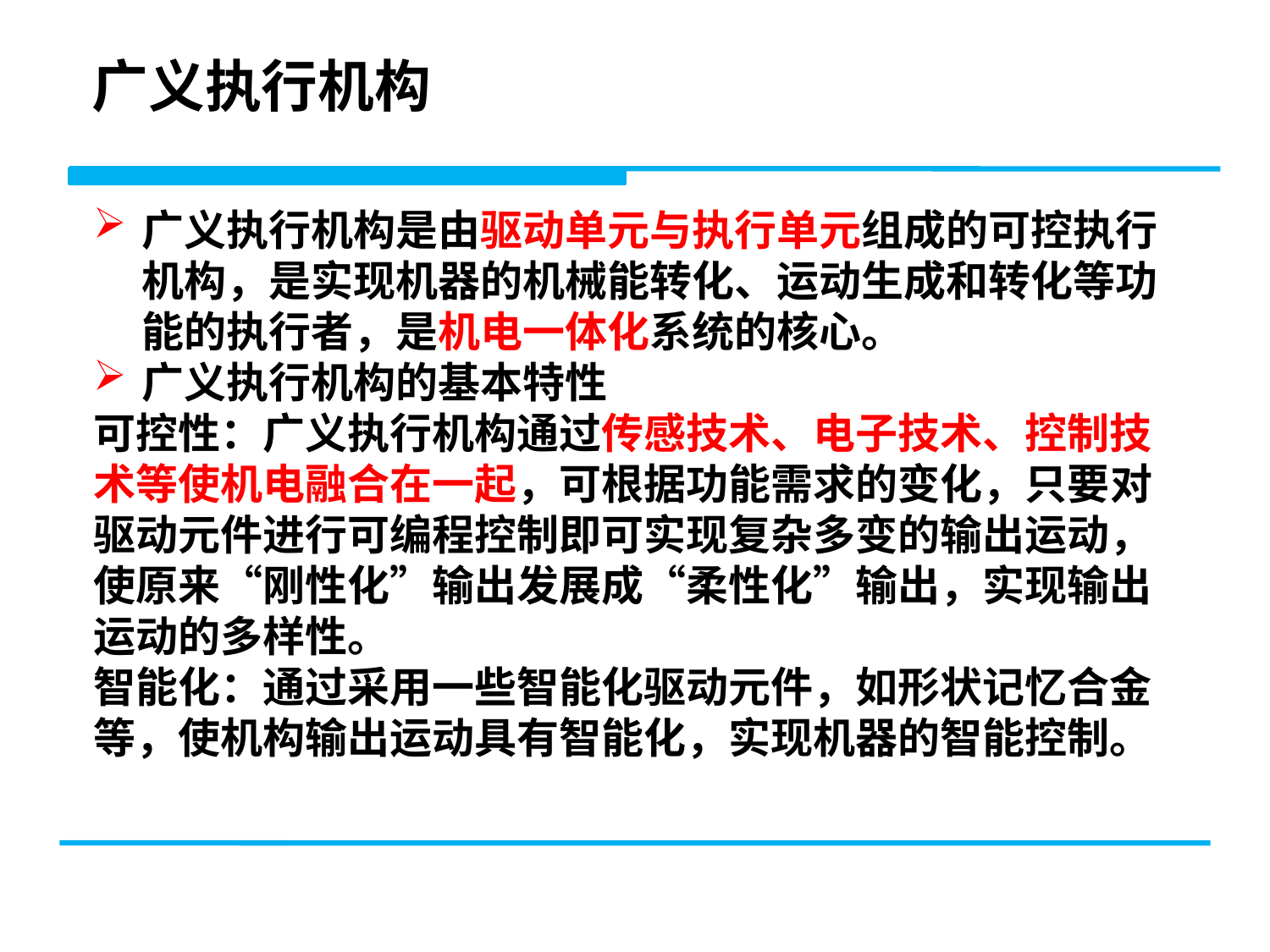

# 广义执行机构
广义执行机构是由驱动单元与执行单元组成的可控执行机构，是实现机器的机械能转化、运动生成和转化等功能的执行者，是机电一体化系统的核心。
广义执行机构的基本特性
可控性：广义执行机构通过传感技术、电子技术、控制技术等使机电融合在一起，可根据功能需求的变化，只要对驱动元件进行可编程控制即可实现复杂多变的输出运动，使原来“刚性化”输出发展成“柔性化”输出，实现输出运动的多样性。
智能化：通过采用一些智能化驱动元件，如形状记忆合金等，使机构输出运动具有智能化，实现机器的智能控制。